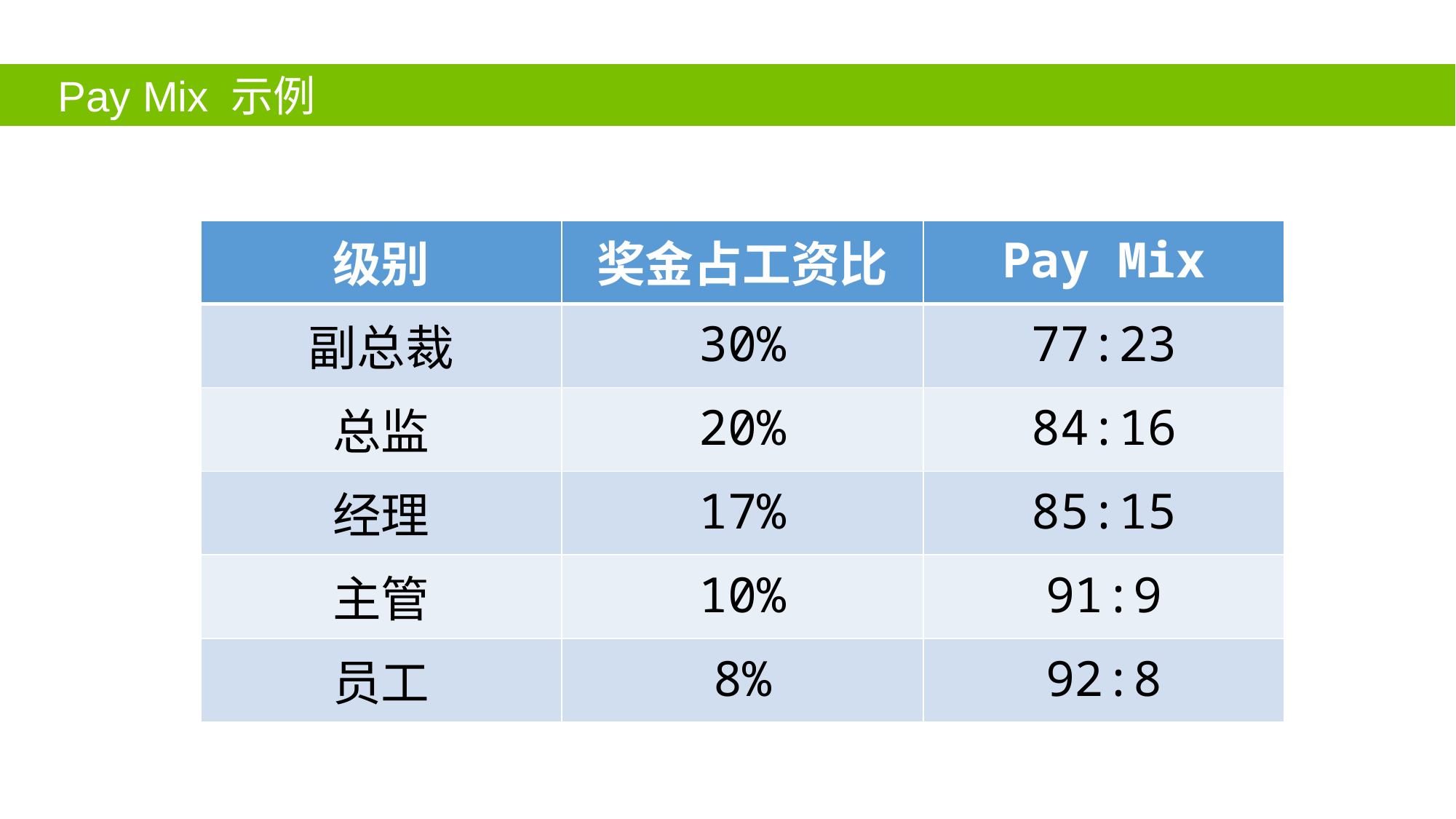

Pay Mix 示例
| 级别 | 奖金占工资比 | Pay Mix |
| --- | --- | --- |
| 副总裁 | 30% | 77:23 |
| 总监 | 20% | 84:16 |
| 经理 | 17% | 85:15 |
| 主管 | 10% | 91:9 |
| 员工 | 8% | 92:8 |